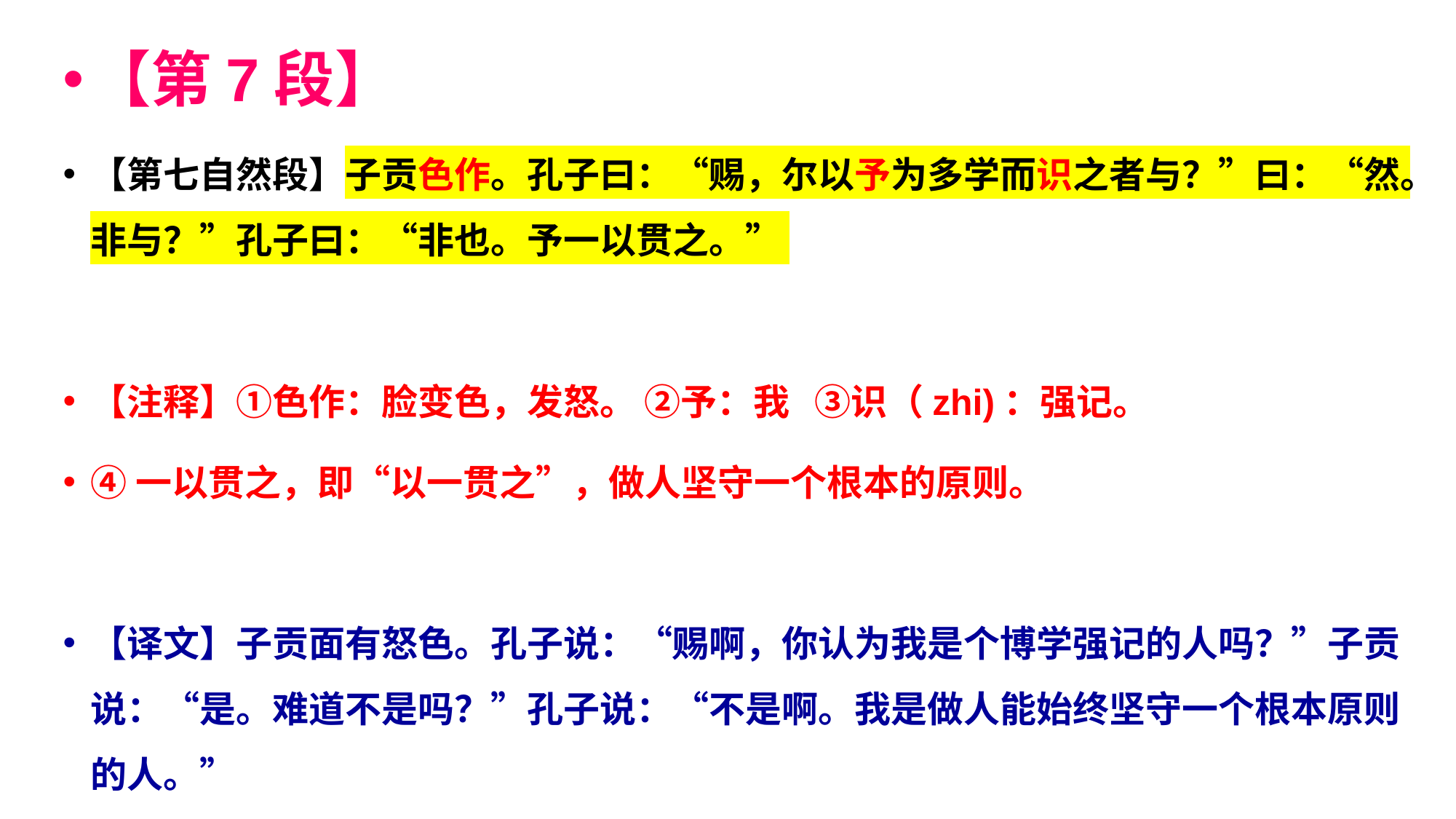

【第7段】
【第七自然段】子贡色作。孔子曰：“赐，尔以予为多学而识之者与？”曰：“然。非与？”孔子曰：“非也。予一以贯之。”

【注释】①色作：脸变色，发怒。 ②予：我   ③识（zhi)：强记。
④一以贯之，即“以一贯之”，做人坚守一个根本的原则。

【译文】子贡面有怒色。孔子说：“赐啊，你认为我是个博学强记的人吗？”子贡说：“是。难道不是吗？”孔子说：“不是啊。我是做人能始终坚守一个根本原则的人。”